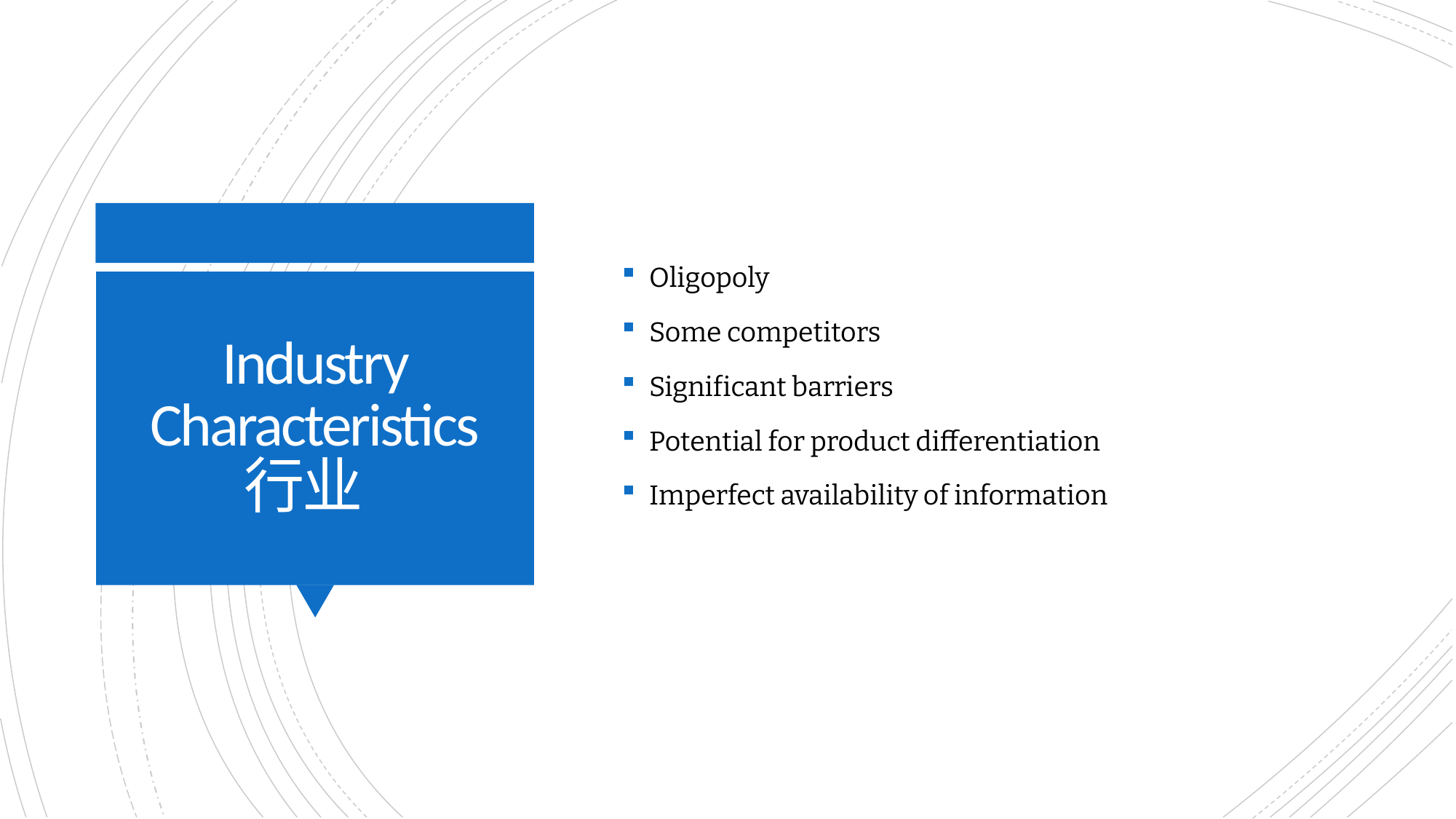

Oligopoly
Some competitors
Significant barriers
Potential for product differentiation
Imperfect availability of information

# Industry Characteristics 行业